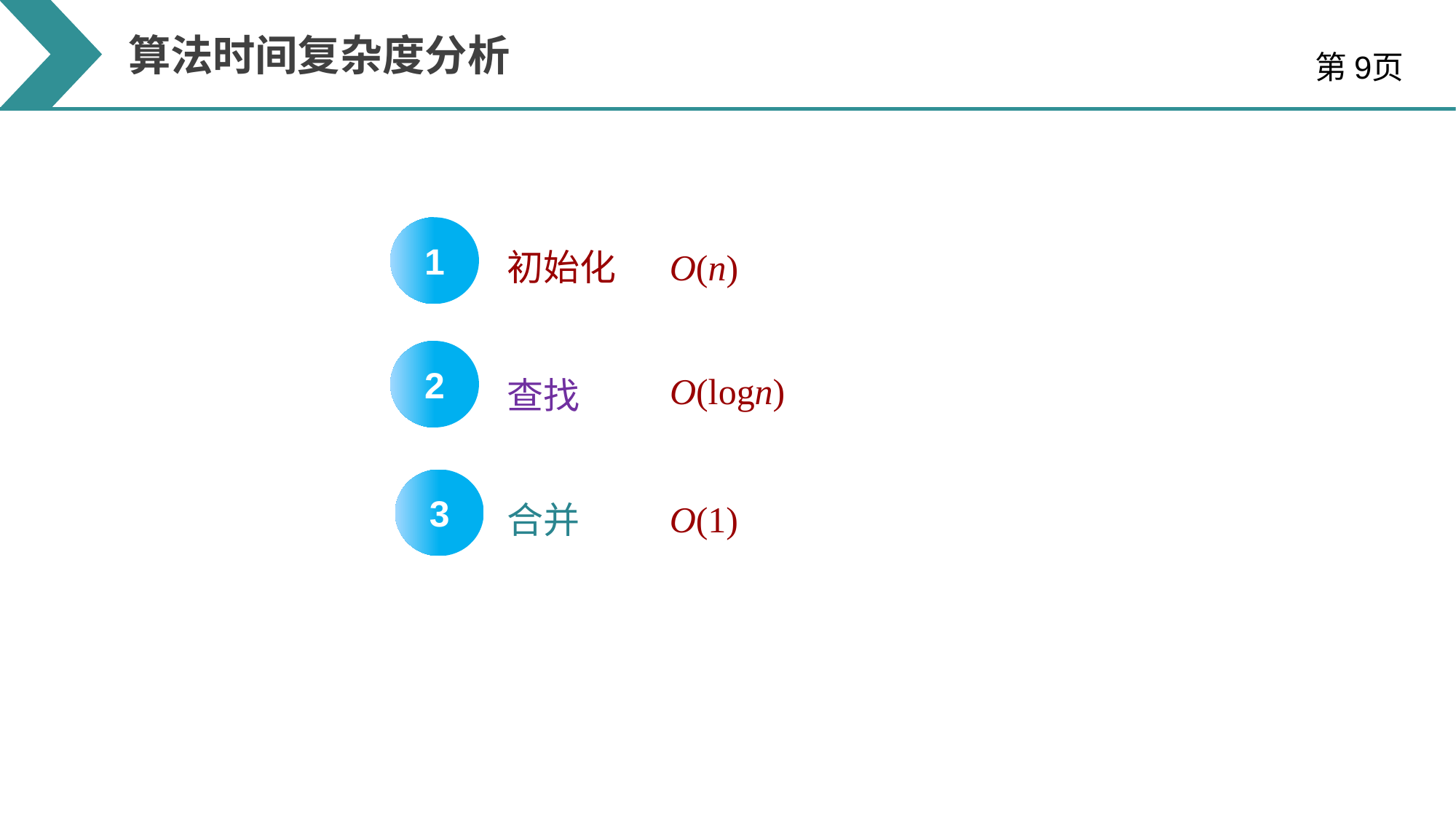

算法时间复杂度分析
第9页
1
初始化
O(n)
2
O(logn)
查找
O(1)
3
合并